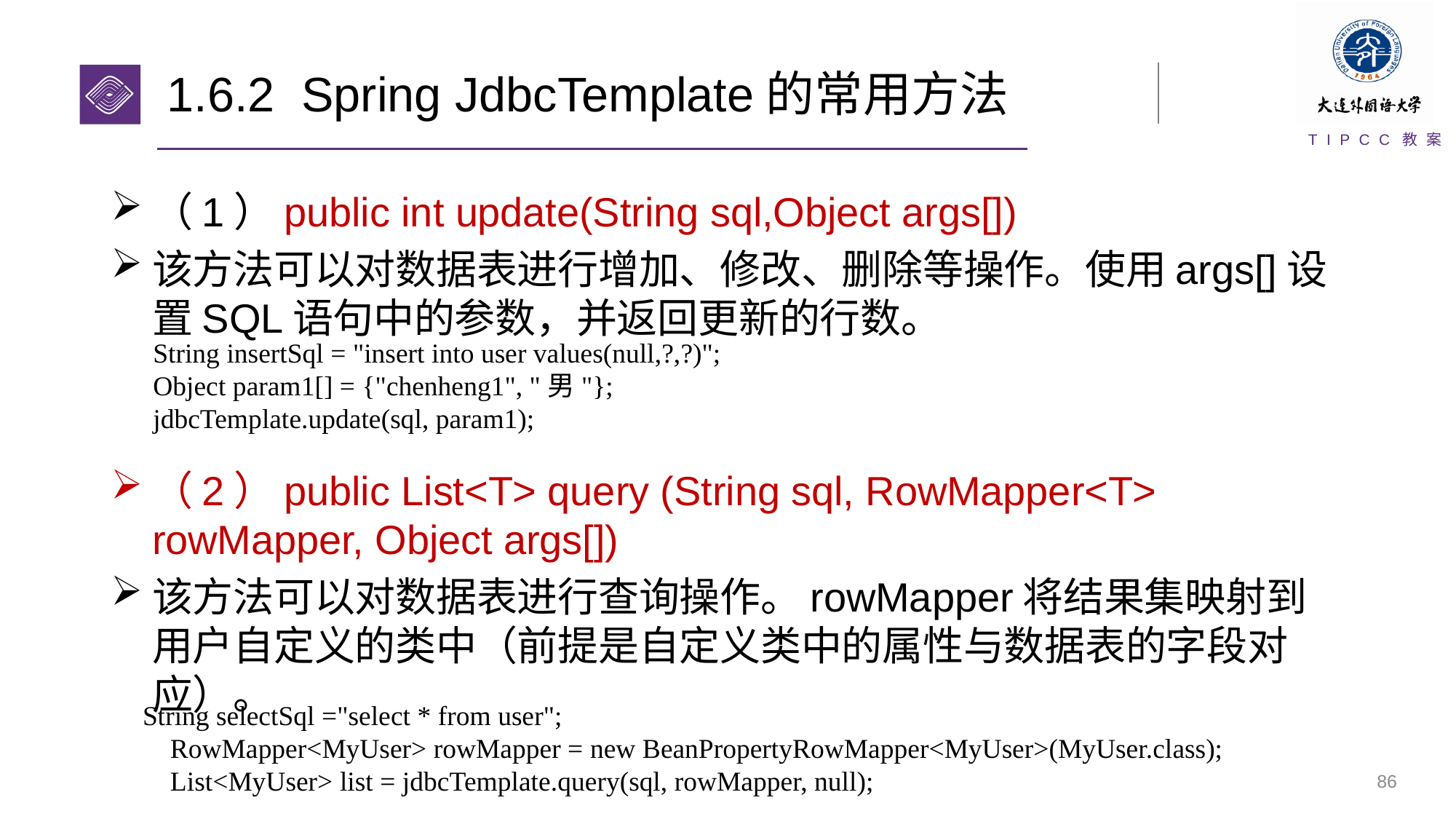

# 1.6.2  Spring JdbcTemplate的常用方法
（1）public int update(String sql,Object args[])
该方法可以对数据表进行增加、修改、删除等操作。使用args[]设置SQL语句中的参数，并返回更新的行数。

（2）public List<T> query (String sql, RowMapper<T> rowMapper, Object args[])
该方法可以对数据表进行查询操作。rowMapper将结果集映射到用户自定义的类中（前提是自定义类中的属性与数据表的字段对应）。

String insertSql = "insert into user values(null,?,?)";
Object param1[] = {"chenheng1", "男"};
jdbcTemplate.update(sql, param1);
String selectSql ="select * from user";
    RowMapper<MyUser> rowMapper = new BeanPropertyRowMapper<MyUser>(MyUser.class);
    List<MyUser> list = jdbcTemplate.query(sql, rowMapper, null);
86